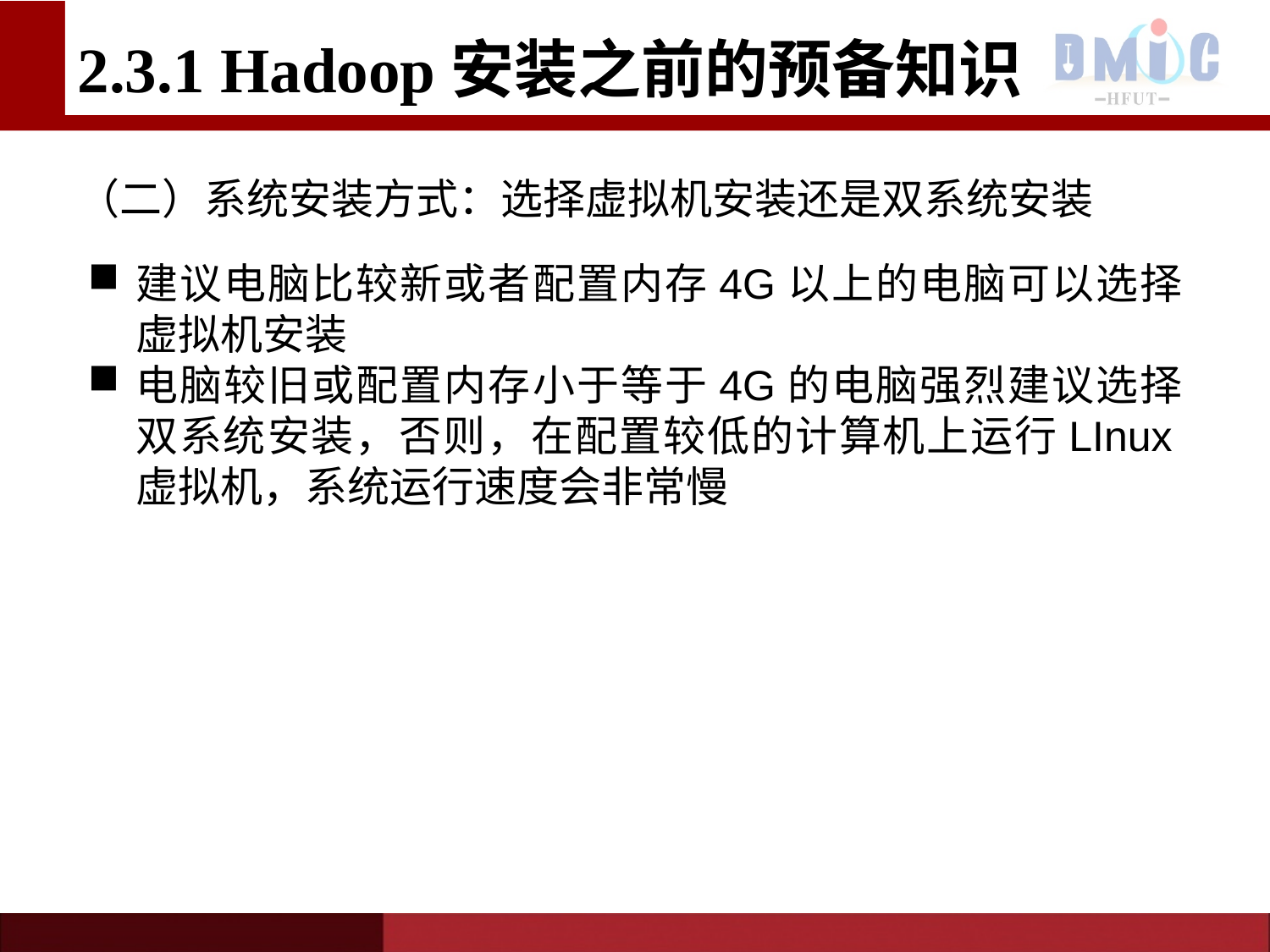

2.3.1 Hadoop安装之前的预备知识
（二）系统安装方式：选择虚拟机安装还是双系统安装

建议电脑比较新或者配置内存4G以上的电脑可以选择虚拟机安装
电脑较旧或配置内存小于等于4G的电脑强烈建议选择双系统安装，否则，在配置较低的计算机上运行LInux虚拟机，系统运行速度会非常慢